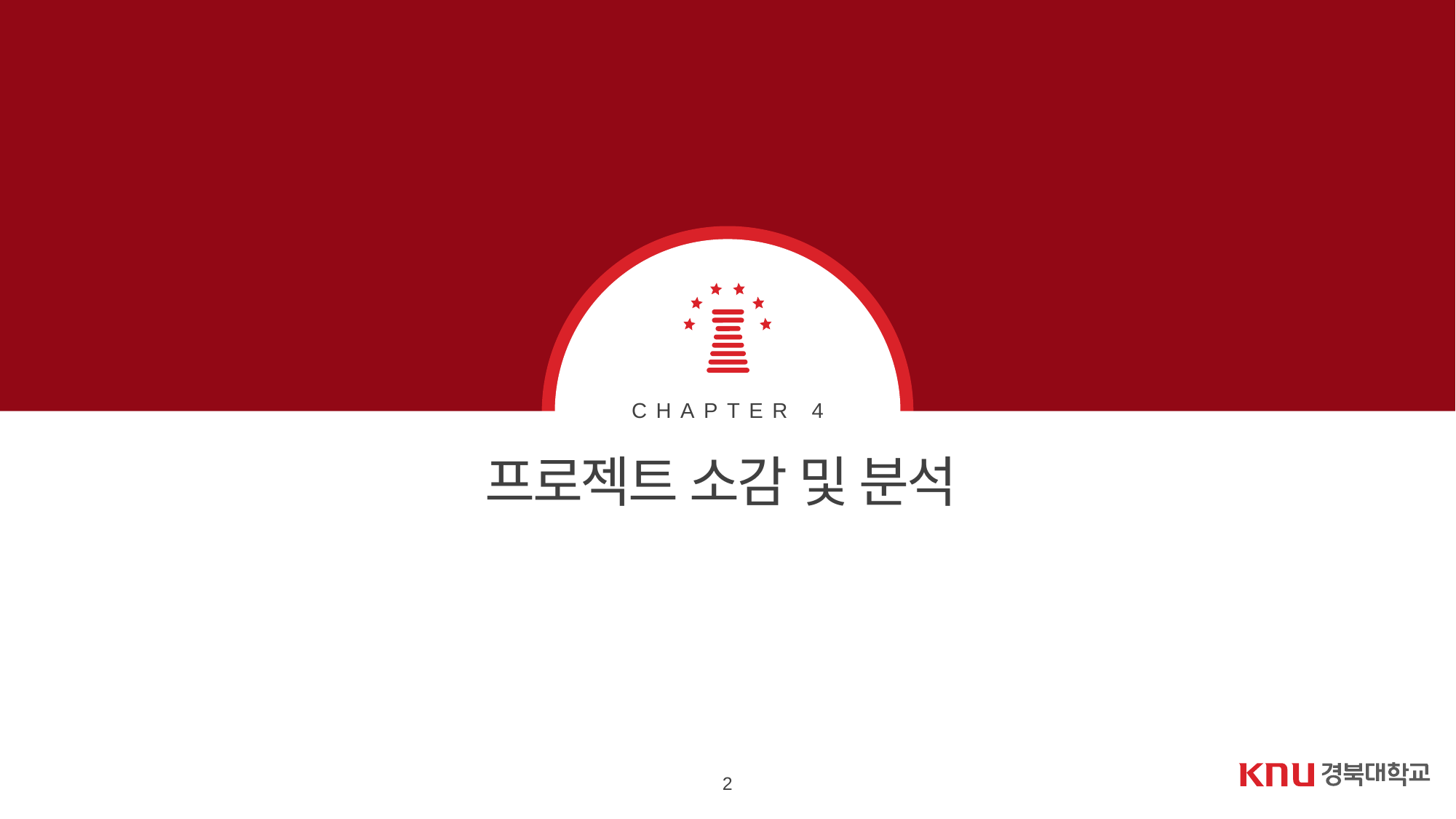

CHAPTER 4
프로젝트 소감 및 분석
2